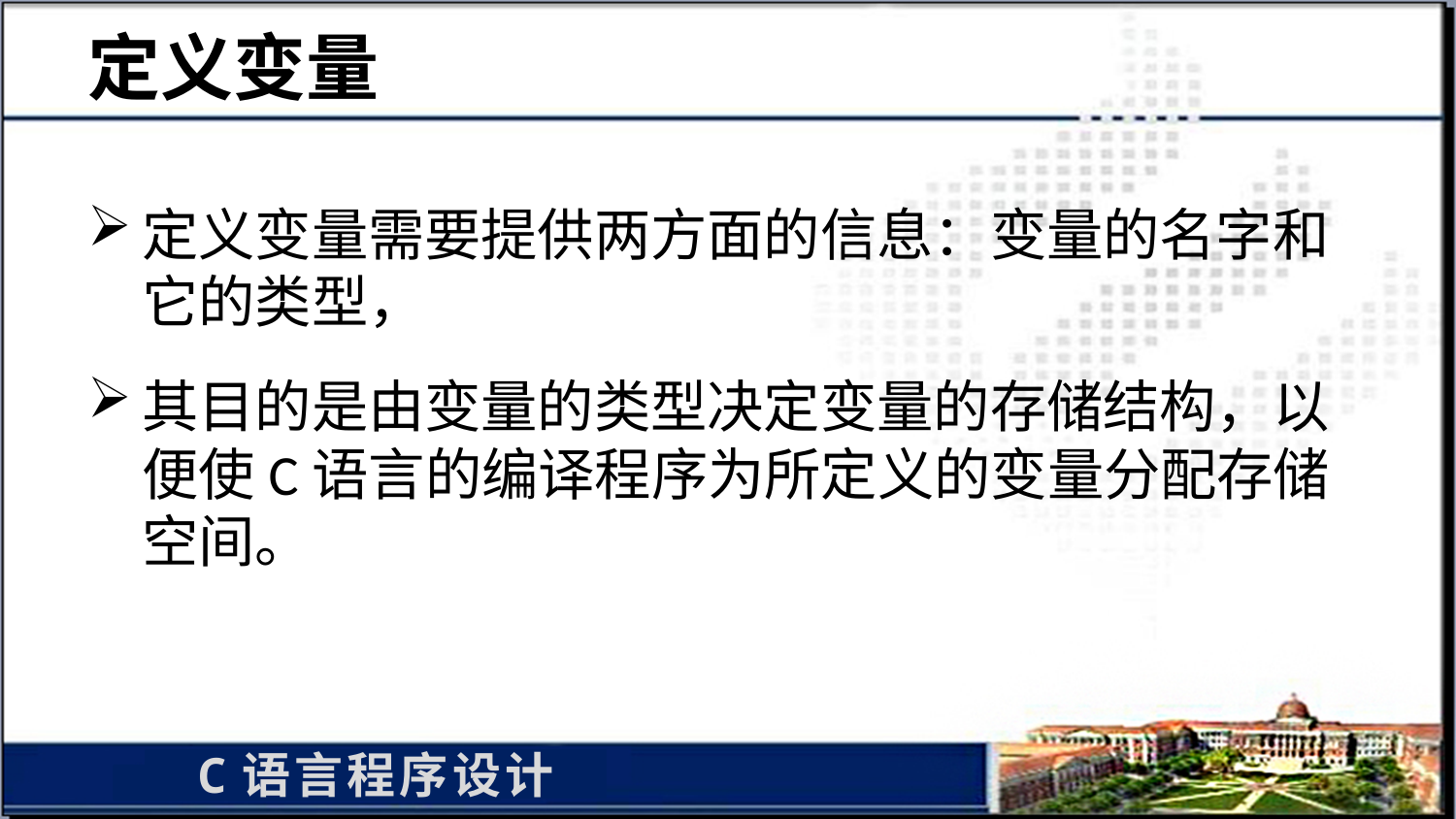

# 定义变量
定义变量需要提供两方面的信息：变量的名字和它的类型，
其目的是由变量的类型决定变量的存储结构，以便使C语言的编译程序为所定义的变量分配存储空间。